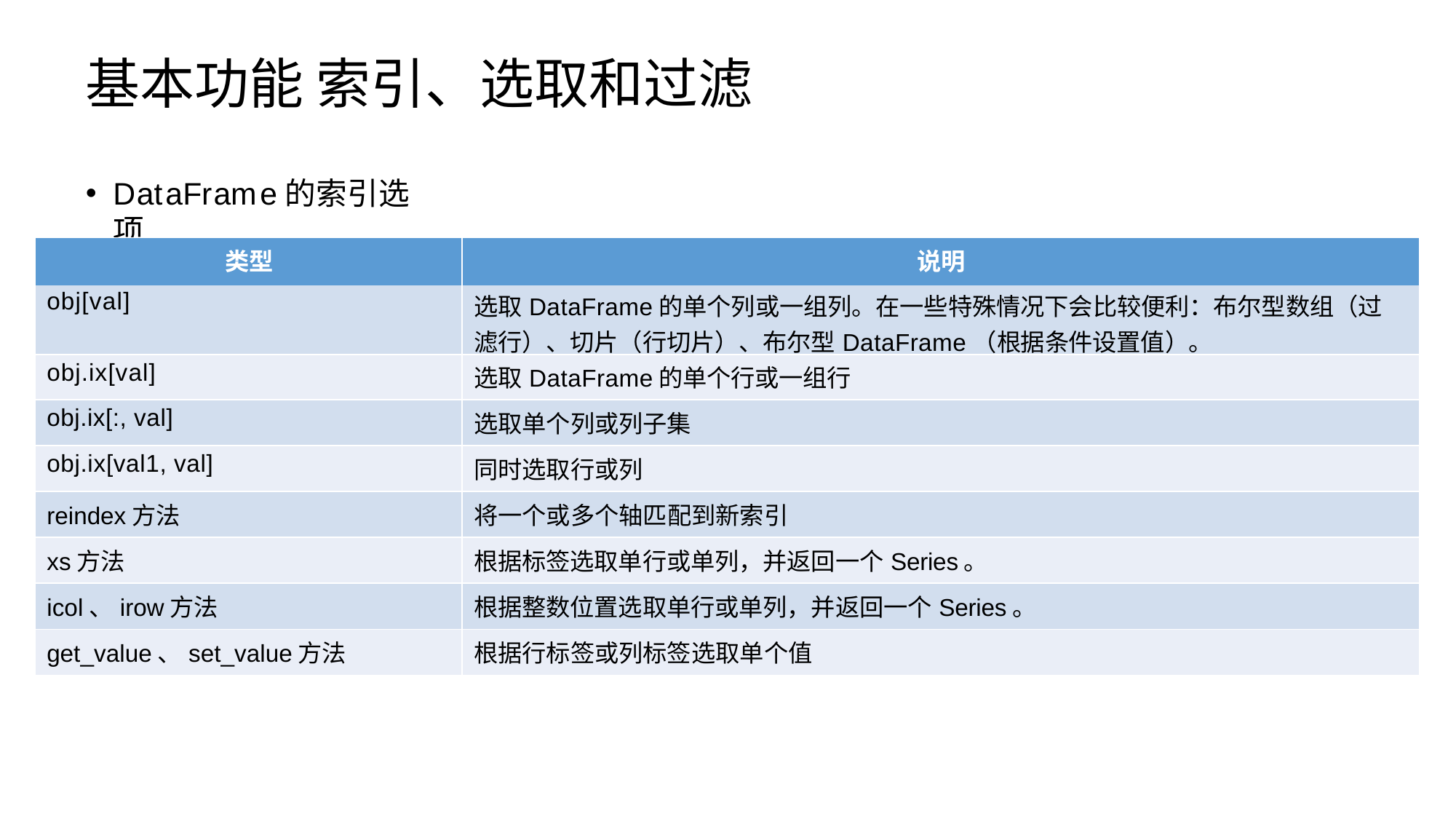

# 基本功能 索引、选取和过滤
DataFrame的索引选项
| 类型 | 说明 |
| --- | --- |
| obj[val] | 选取DataFrame的单个列或一组列。在一些特殊情况下会比较便利：布尔型数组（过 滤行）、切片（行切片）、布尔型DataFrame（根据条件设置值）。 |
| obj.ix[val] | 选取DataFrame的单个行或一组行 |
| obj.ix[:, val] | 选取单个列或列子集 |
| obj.ix[val1, val] | 同时选取行或列 |
| reindex方法 | 将一个或多个轴匹配到新索引 |
| xs方法 | 根据标签选取单行或单列，并返回一个Series。 |
| icol、irow方法 | 根据整数位置选取单行或单列，并返回一个Series。 |
| get\_value、set\_value方法 | 根据行标签或列标签选取单个值 |